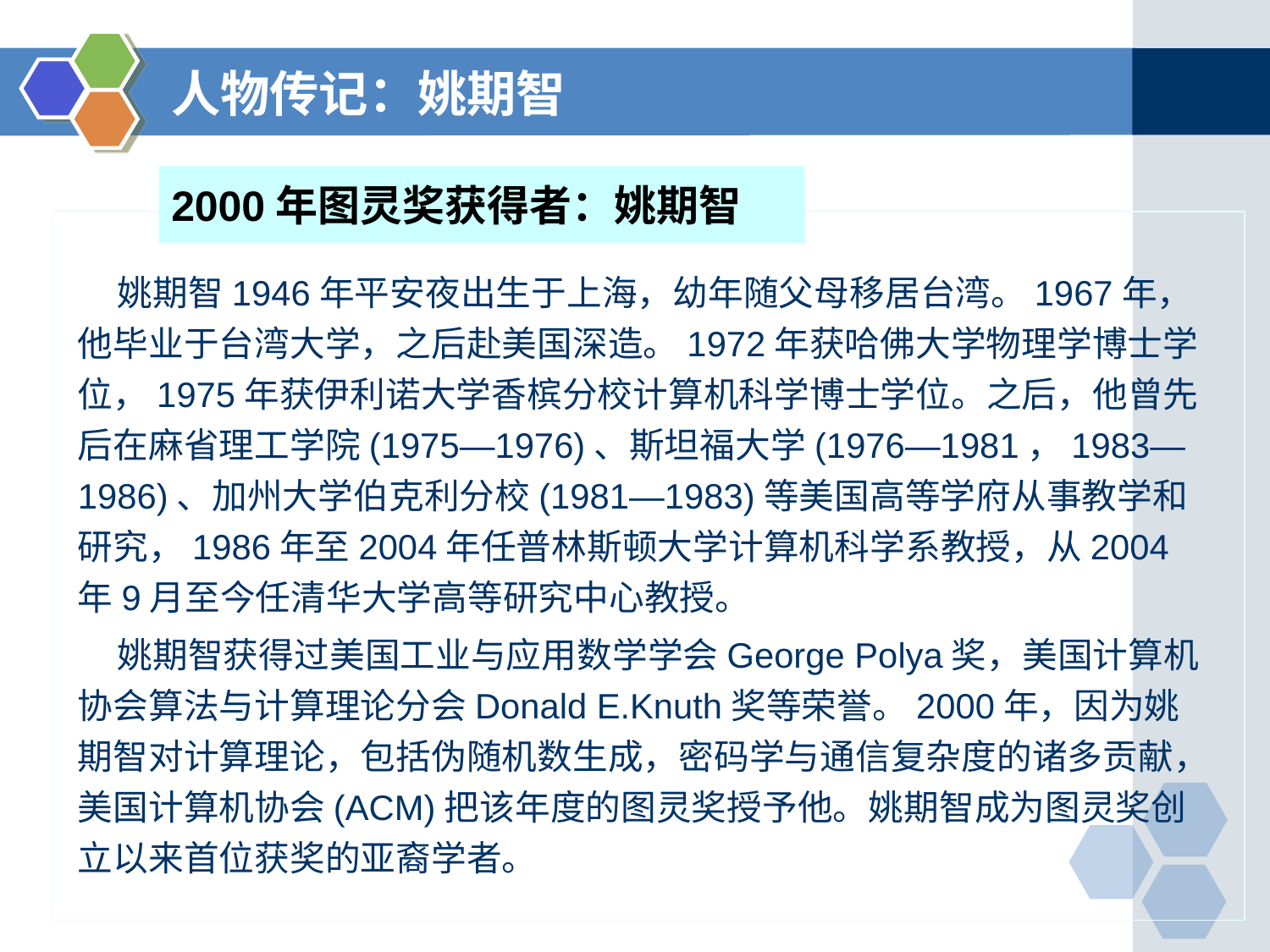

# 人物传记：姚期智
2000年图灵奖获得者：姚期智

    姚期智1946年平安夜出生于上海，幼年随父母移居台湾。1967年，他毕业于台湾大学，之后赴美国深造。1972年获哈佛大学物理学博士学位，1975年获伊利诺大学香槟分校计算机科学博士学位。之后，他曾先后在麻省理工学院(1975—1976)、斯坦福大学(1976—1981，1983—1986)、加州大学伯克利分校(1981—1983)等美国高等学府从事教学和研究，1986年至2004年任普林斯顿大学计算机科学系教授，从2004年9月至今任清华大学高等研究中心教授。
    姚期智获得过美国工业与应用数学学会George Polya奖，美国计算机协会算法与计算理论分会Donald E.Knuth奖等荣誉。2000年，因为姚期智对计算理论，包括伪随机数生成，密码学与通信复杂度的诸多贡献，美国计算机协会(ACM)把该年度的图灵奖授予他。姚期智成为图灵奖创立以来首位获奖的亚裔学者。